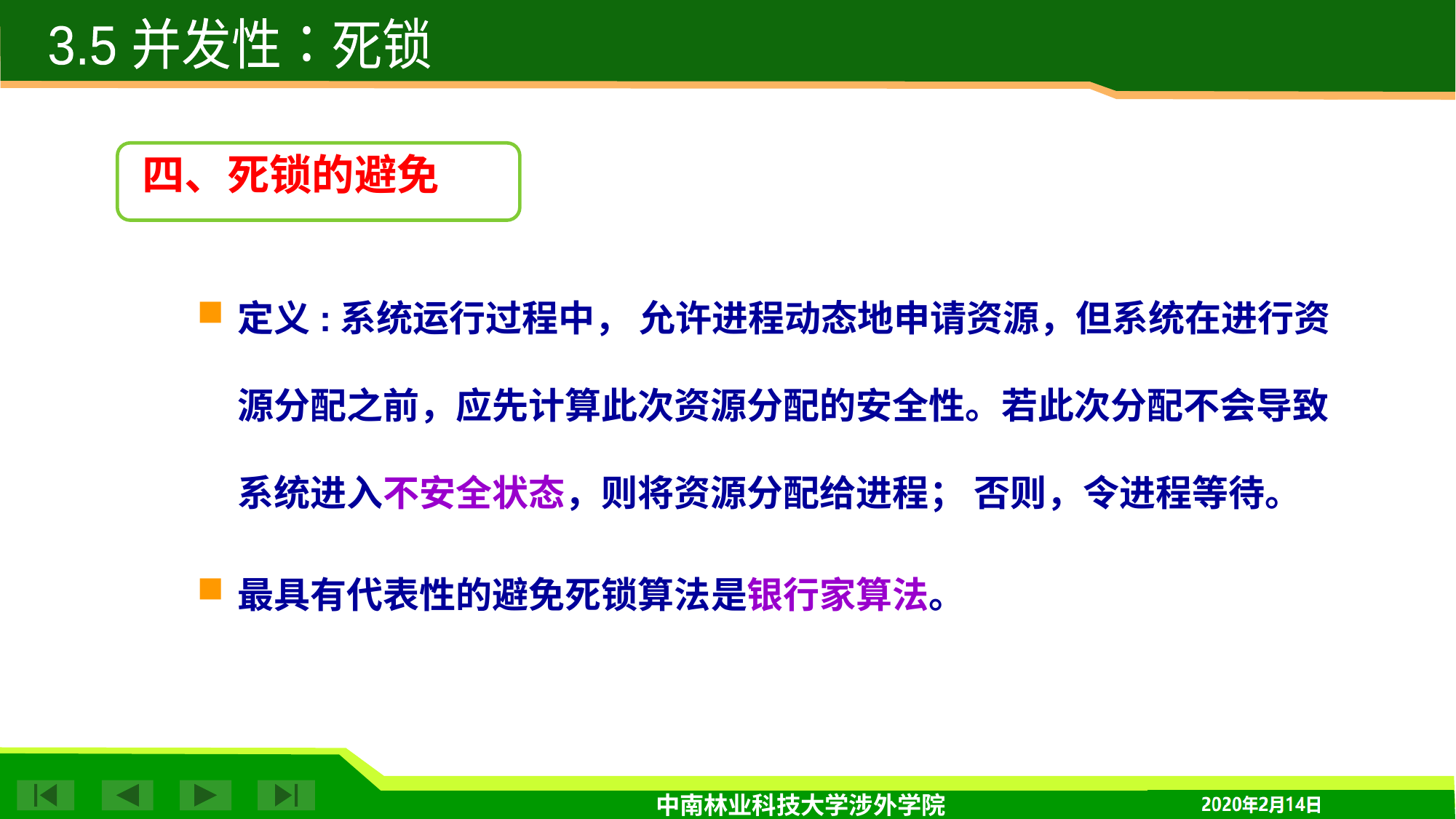

3.5 并发性：死锁

四、死锁的避免
定义:系统运行过程中， 允许进程动态地申请资源，但系统在进行资源分配之前，应先计算此次资源分配的安全性。若此次分配不会导致系统进入不安全状态，则将资源分配给进程； 否则，令进程等待。
最具有代表性的避免死锁算法是银行家算法。